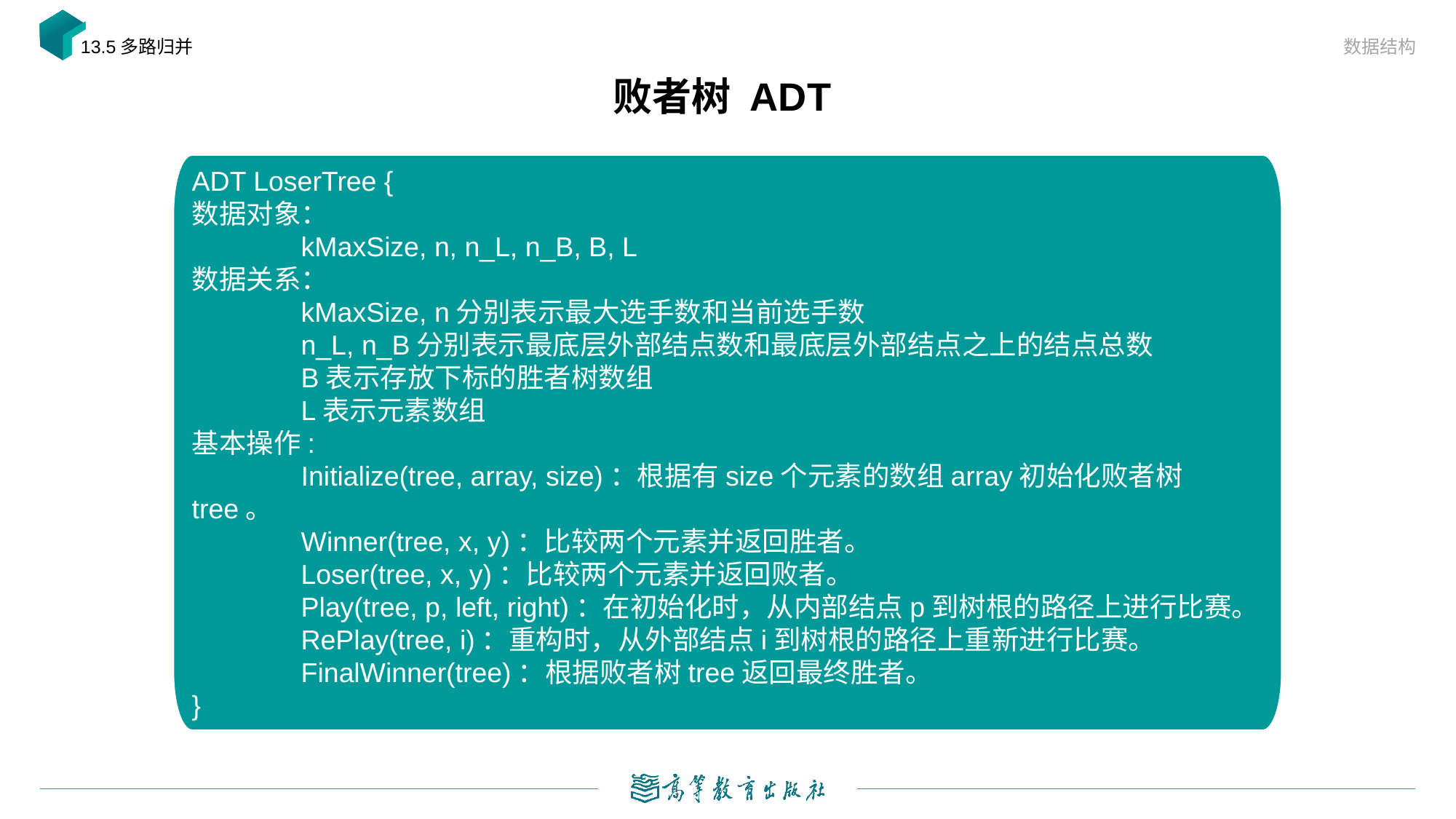

数据结构
13.5多路归并
# 败者树 ADT
——————————————————————————————————
ADT LoserTree {
数据对象：
	kMaxSize, n, n_L, n_B, B, L
数据关系：
	kMaxSize, n分别表示最大选手数和当前选手数
	n_L, n_B分别表示最底层外部结点数和最底层外部结点之上的结点总数
	B表示存放下标的胜者树数组
	L表示元素数组
基本操作:
	Initialize(tree, array, size)：根据有size个元素的数组array初始化败者树tree。
	Winner(tree, x, y)：比较两个元素并返回胜者。
	Loser(tree, x, y)：比较两个元素并返回败者。
	Play(tree, p, left, right)：在初始化时，从内部结点p到树根的路径上进行比赛。
	RePlay(tree, i)：重构时，从外部结点i到树根的路径上重新进行比赛。
	FinalWinner(tree)：根据败者树tree返回最终胜者。
}
——————————————————————————————————